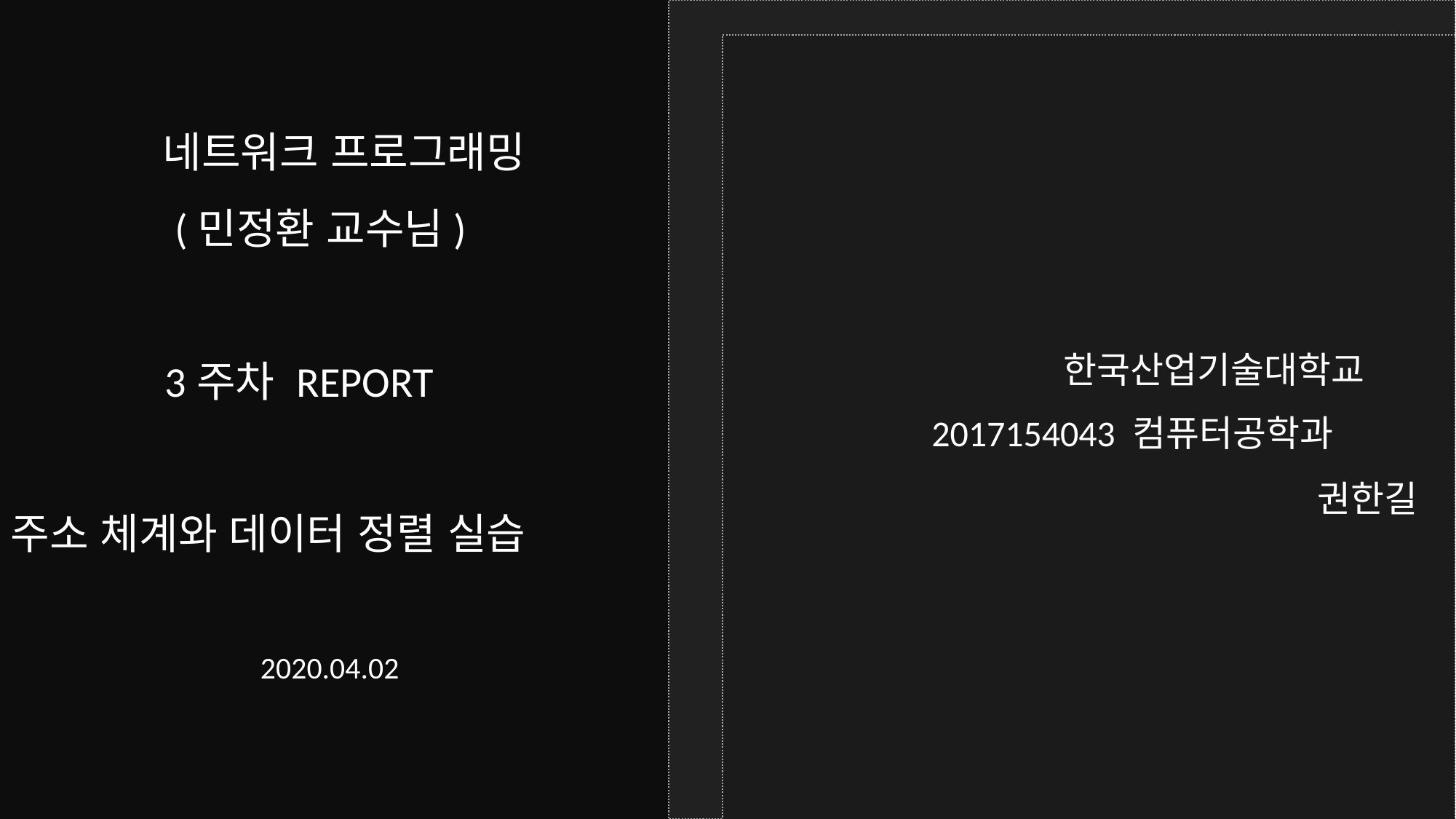

네트워크 프로그래밍
                 (민정환 교수님)

                3주차 REPORT

주소 체계와 데이터 정렬 실습
한국산업기술대학교
2017154043 컴퓨터공학과
                                     권한길
2020.04.02